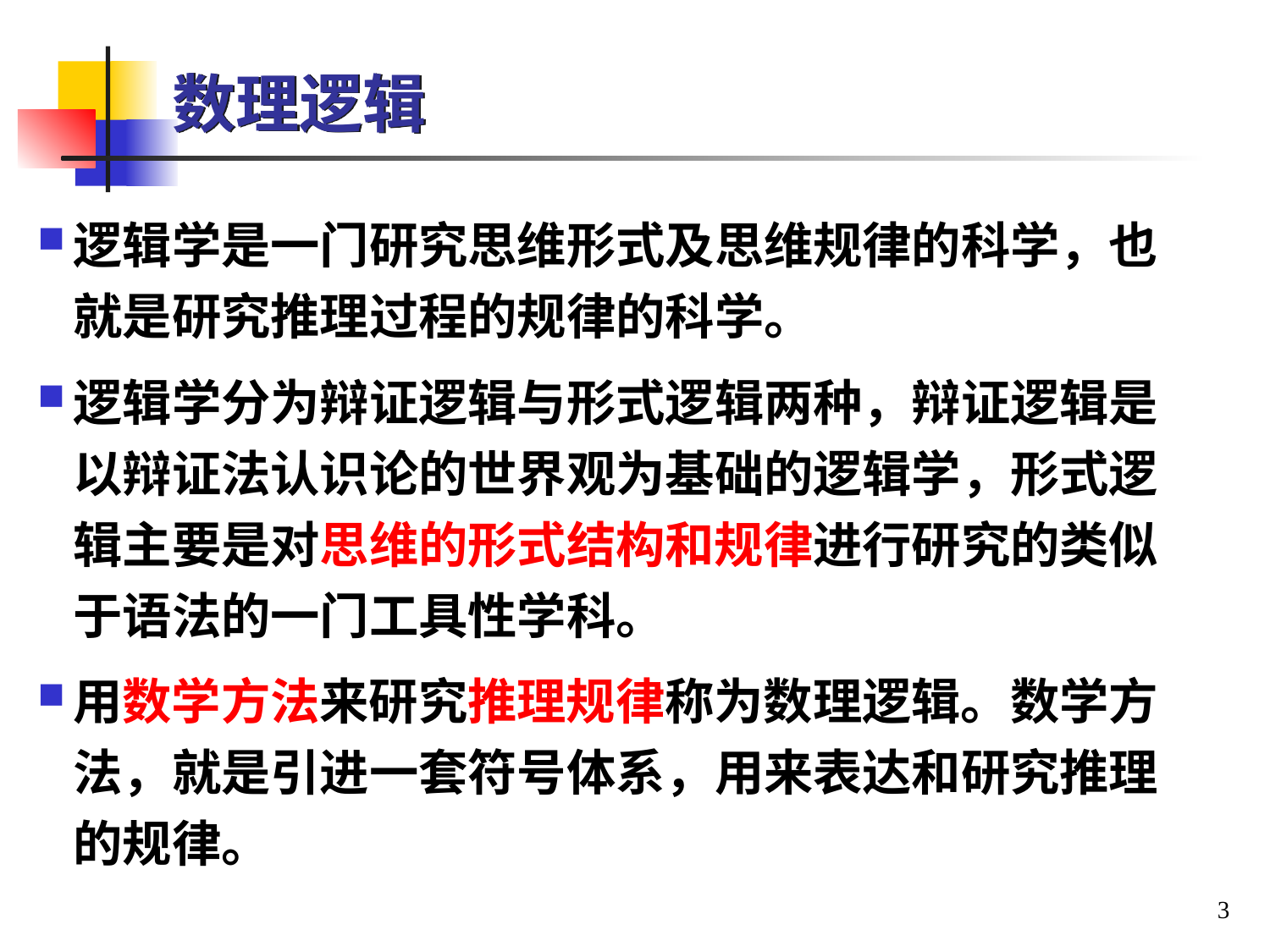

# 数理逻辑
逻辑学是一门研究思维形式及思维规律的科学，也就是研究推理过程的规律的科学。
逻辑学分为辩证逻辑与形式逻辑两种，辩证逻辑是以辩证法认识论的世界观为基础的逻辑学，形式逻辑主要是对思维的形式结构和规律进行研究的类似于语法的一门工具性学科。
用数学方法来研究推理规律称为数理逻辑。数学方法，就是引进一套符号体系，用来表达和研究推理的规律。
3